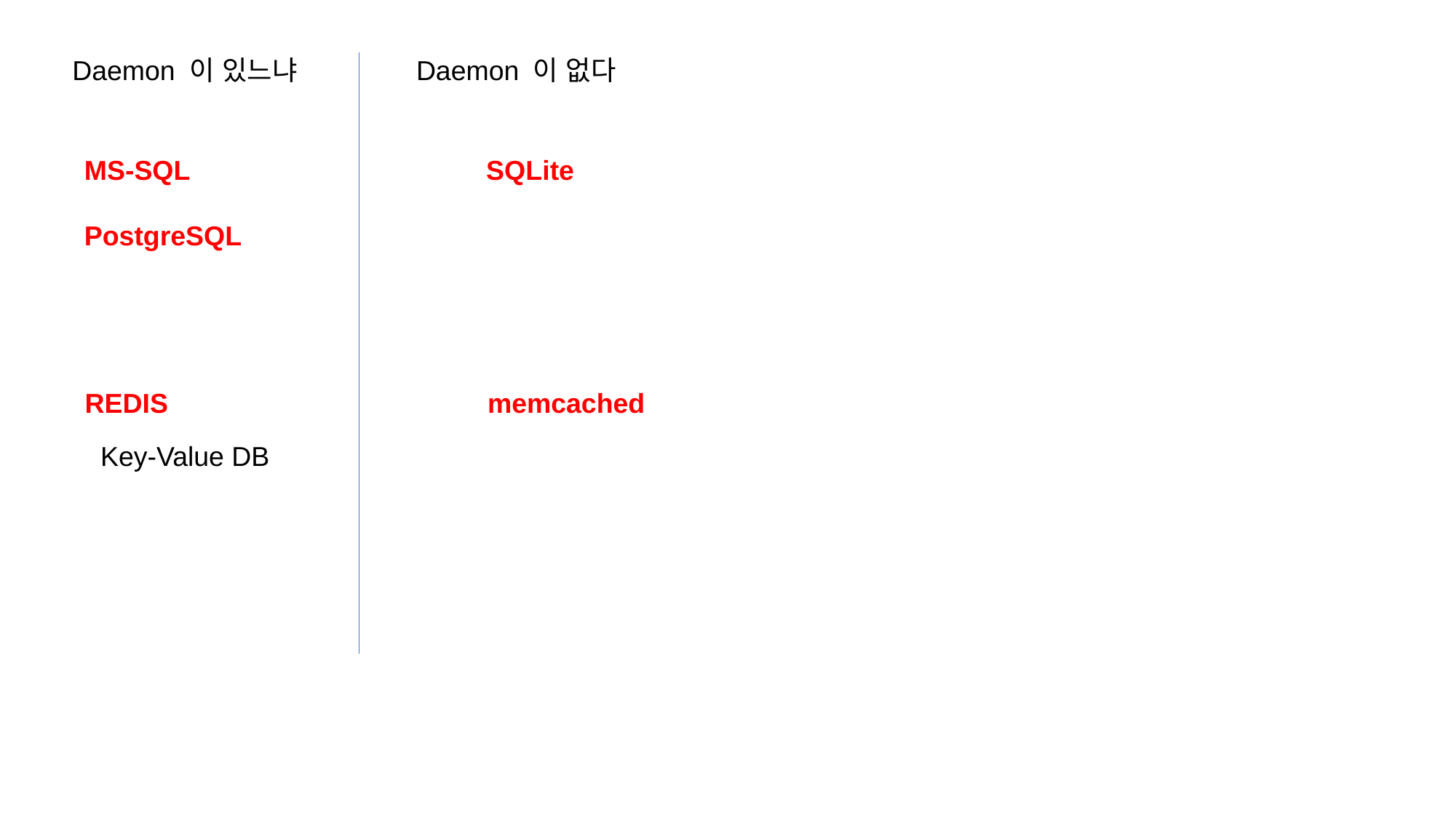

Daemon 이 있느냐
Daemon 이 없다
MS-SQL
PostgreSQL
SQLite
REDIS
memcached
Key-Value DB